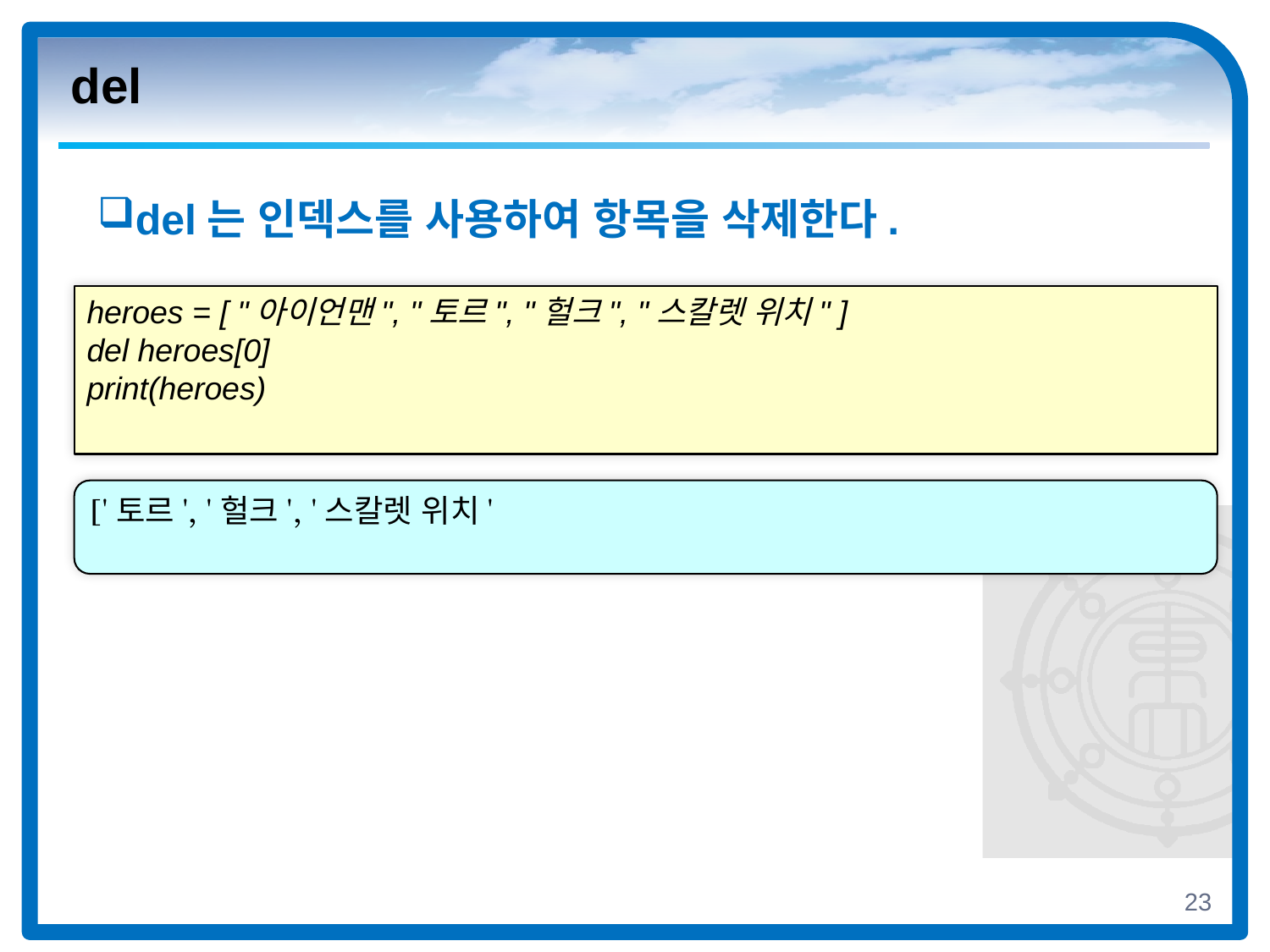

# del
del는 인덱스를 사용하여 항목을 삭제한다.
heroes = [ "아이언맨", "토르", "헐크", "스칼렛 위치" ]
del heroes[0]
print(heroes)
['토르', '헐크', '스칼렛 위치'
23